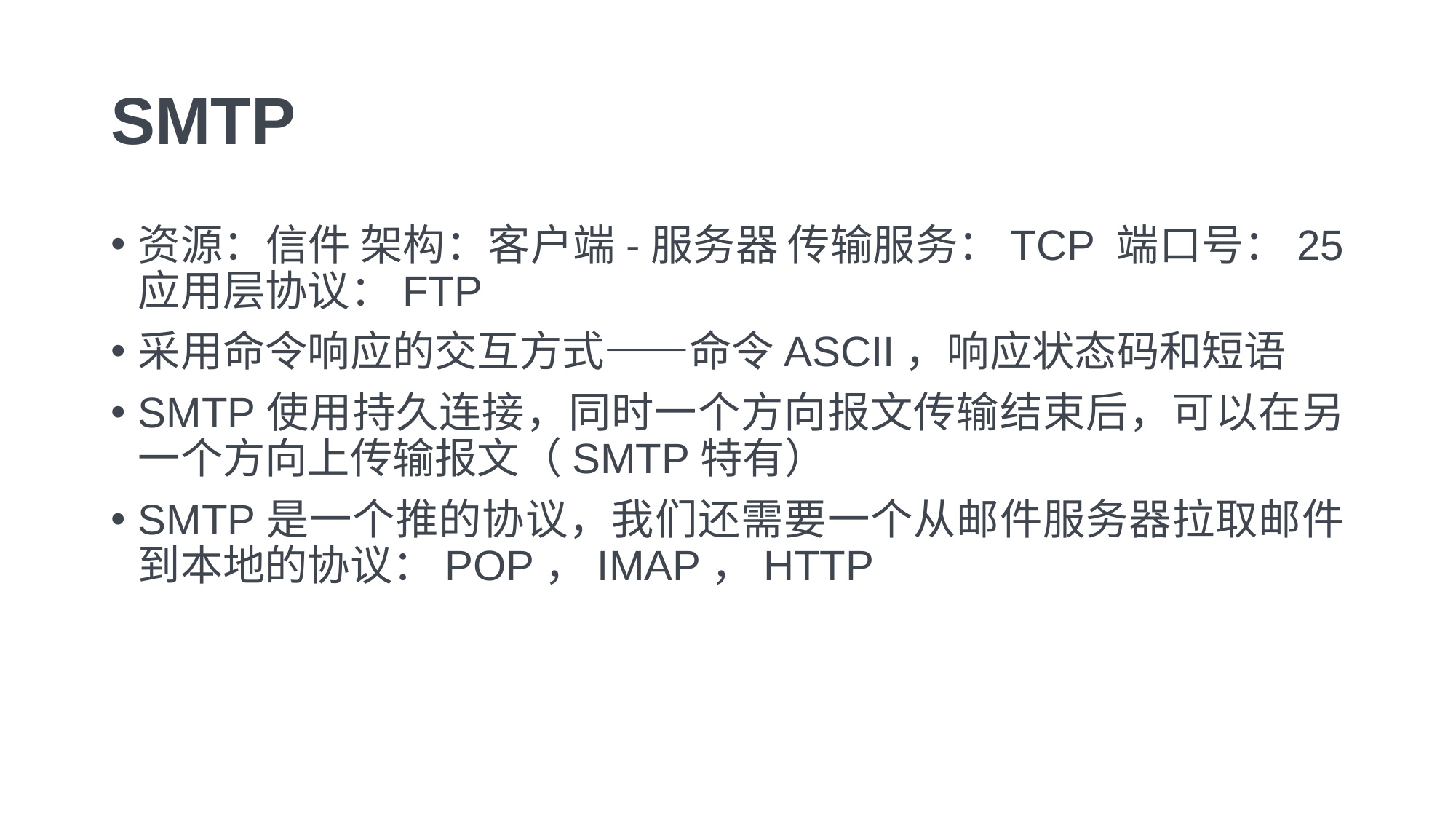

# SMTP
资源：信件 架构：客户端-服务器 传输服务：TCP 端口号：25 应用层协议：FTP
采用命令响应的交互方式——命令ASCII，响应状态码和短语
SMTP使用持久连接，同时一个方向报文传输结束后，可以在另一个方向上传输报文（SMTP特有）
SMTP是一个推的协议，我们还需要一个从邮件服务器拉取邮件到本地的协议：POP，IMAP，HTTP